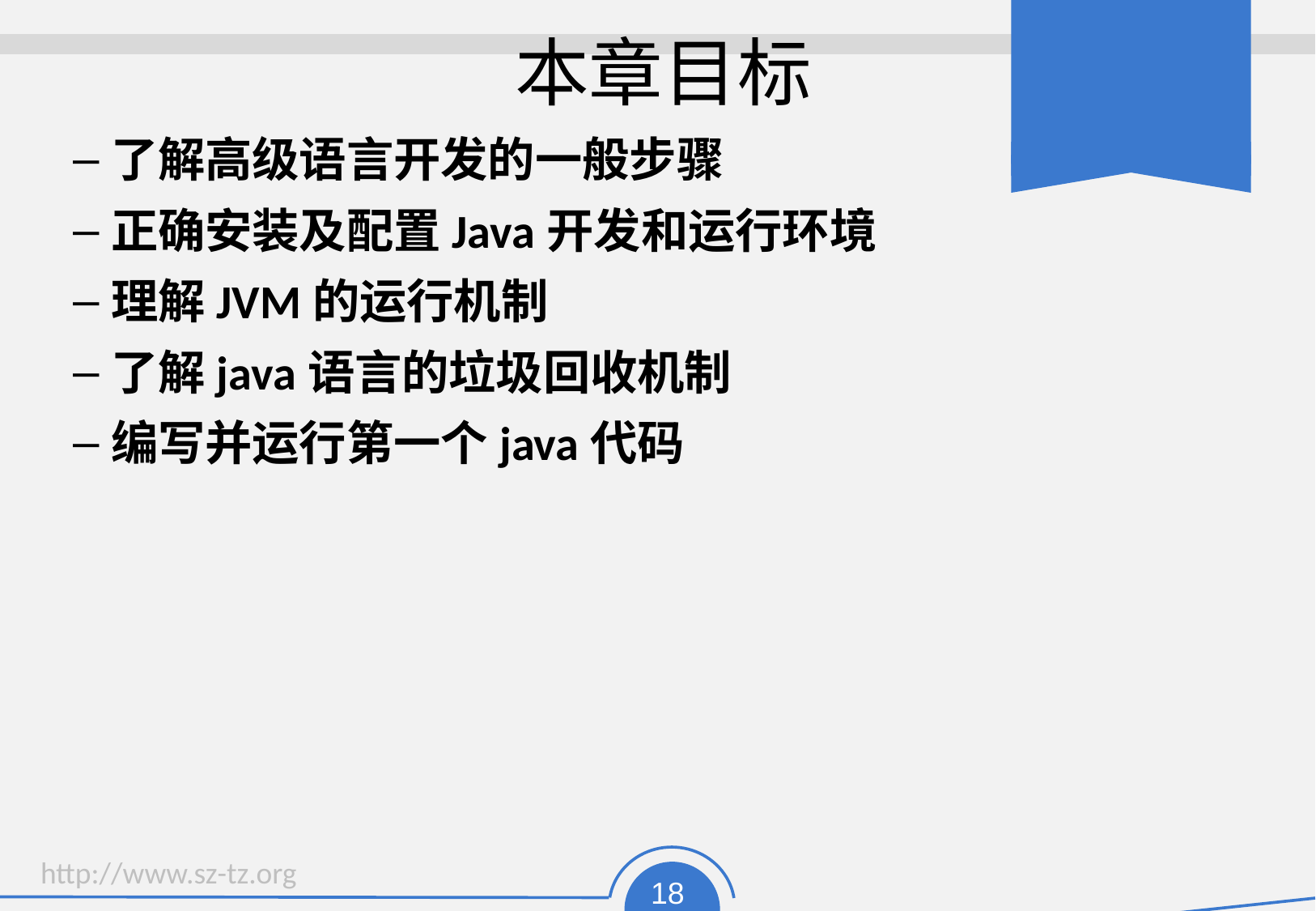

# 本章目标
了解高级语言开发的一般步骤
正确安装及配置Java开发和运行环境
理解JVM的运行机制
了解java语言的垃圾回收机制
编写并运行第一个java代码